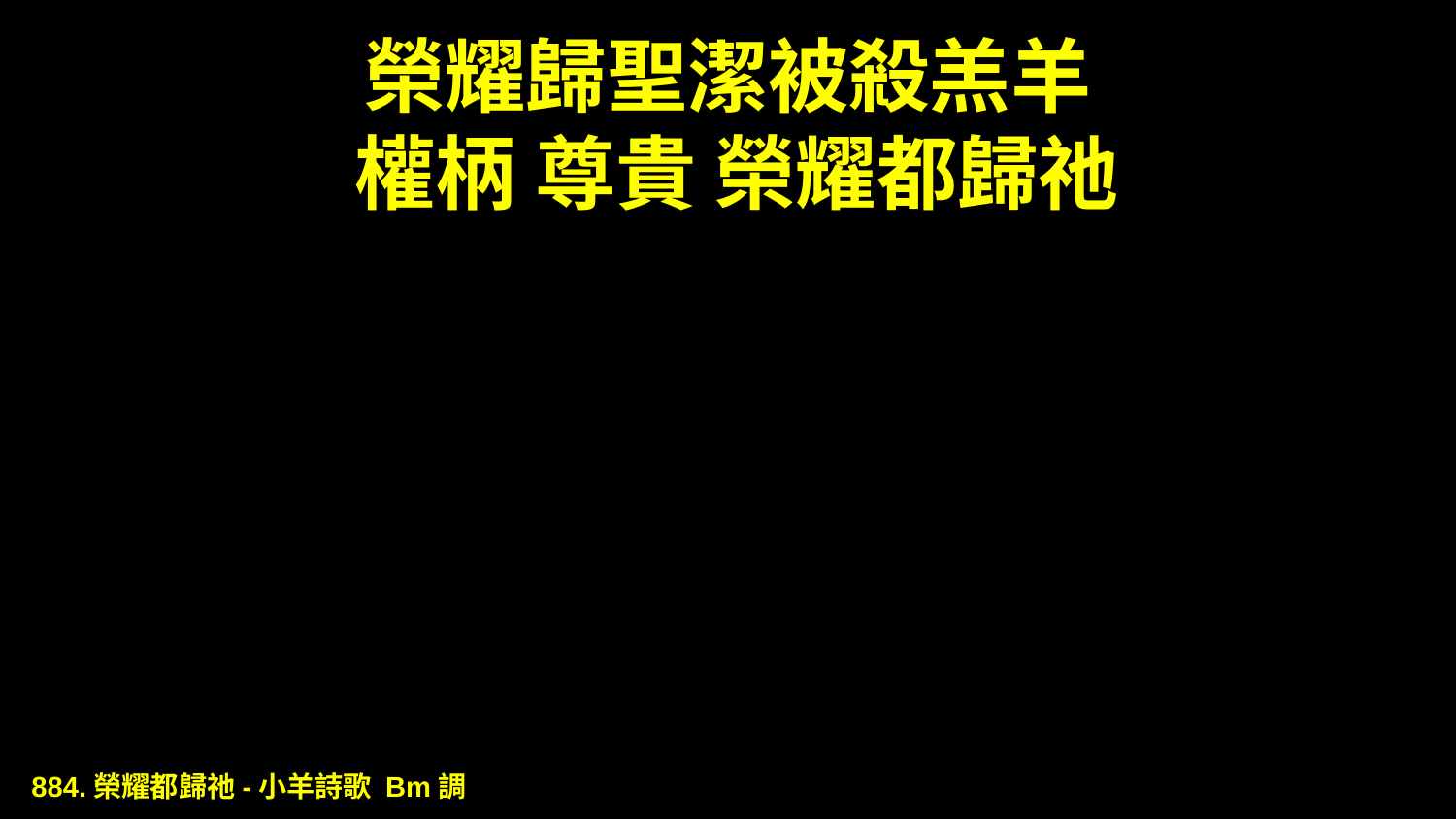

# 榮耀歸聖潔被殺羔羊 權柄 尊貴 榮耀都歸祂
884.榮耀都歸祂-小羊詩歌 Bm調